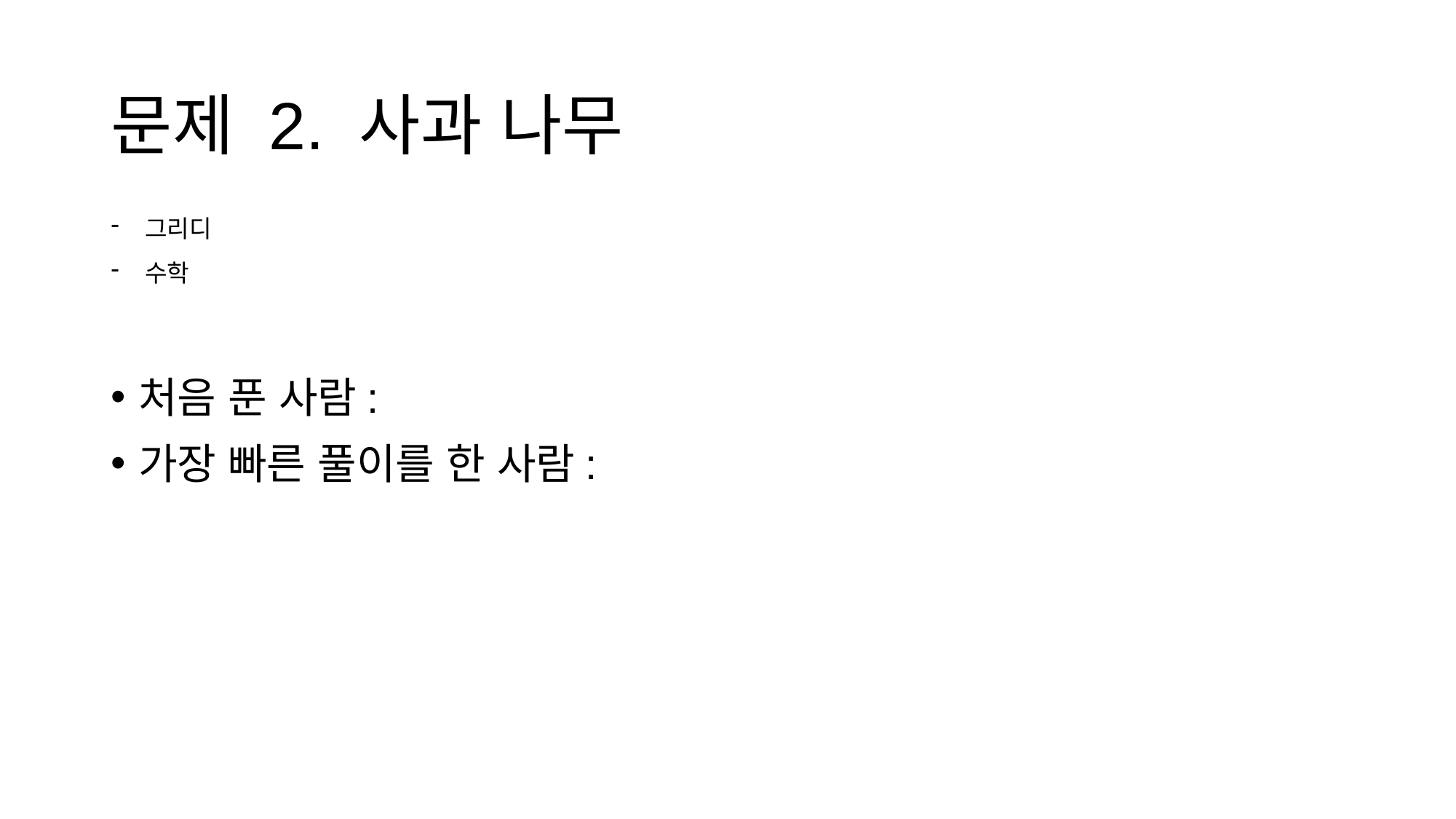

# 문제 2. 사과 나무
그리디
수학

처음 푼 사람:
가장 빠른 풀이를 한 사람: